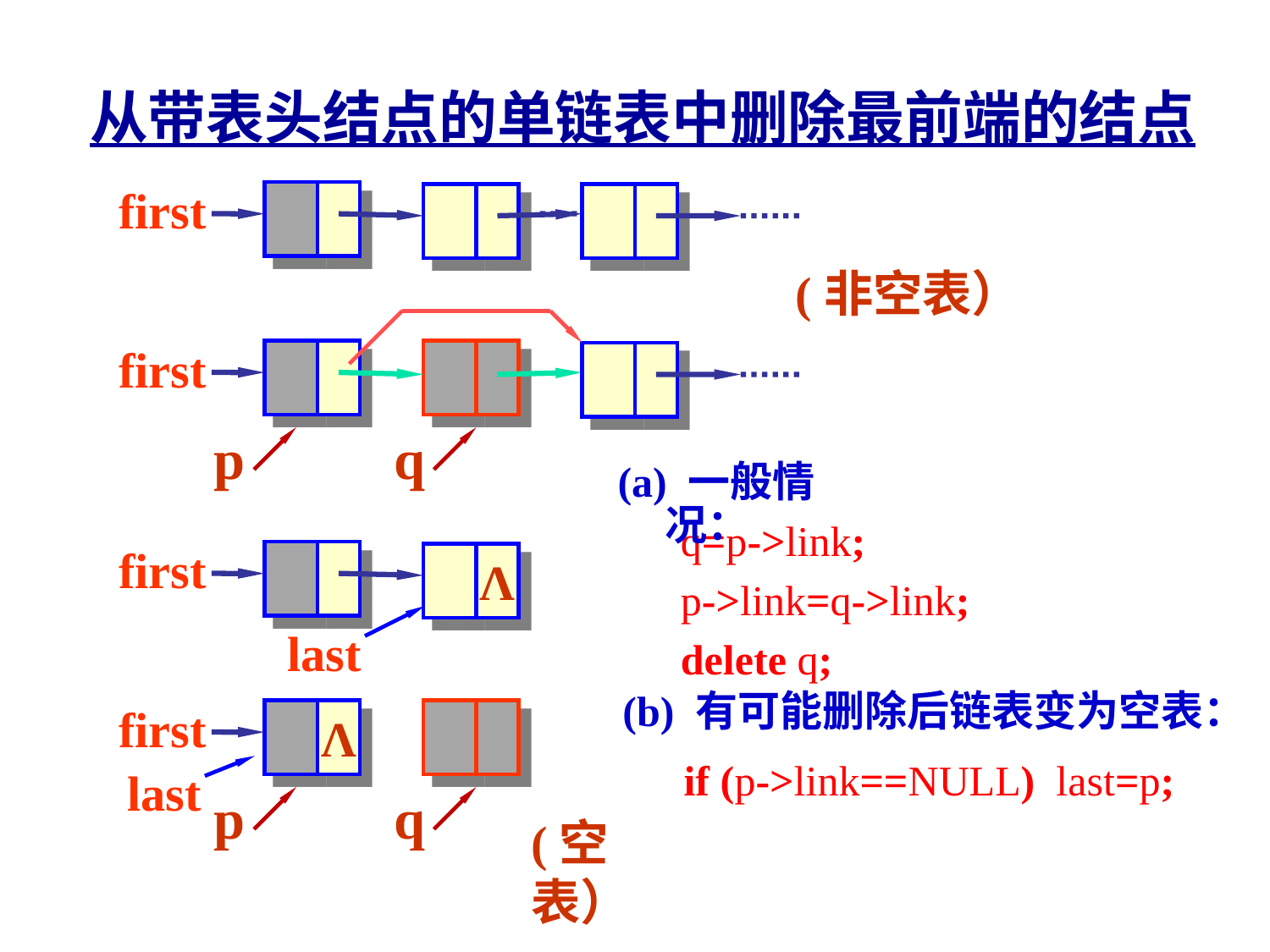

从带表头结点的单链表中删除最前端的结点
first

(非空表）

first

p
q

(a) 一般情况：
q=p->link;
p->link=q->link;
delete q;
first

Λ

last
(b) 有可能删除后链表变为空表：
first

Λ

if (p->link==NULL)  last=p;
last

p
q

(空表）
152